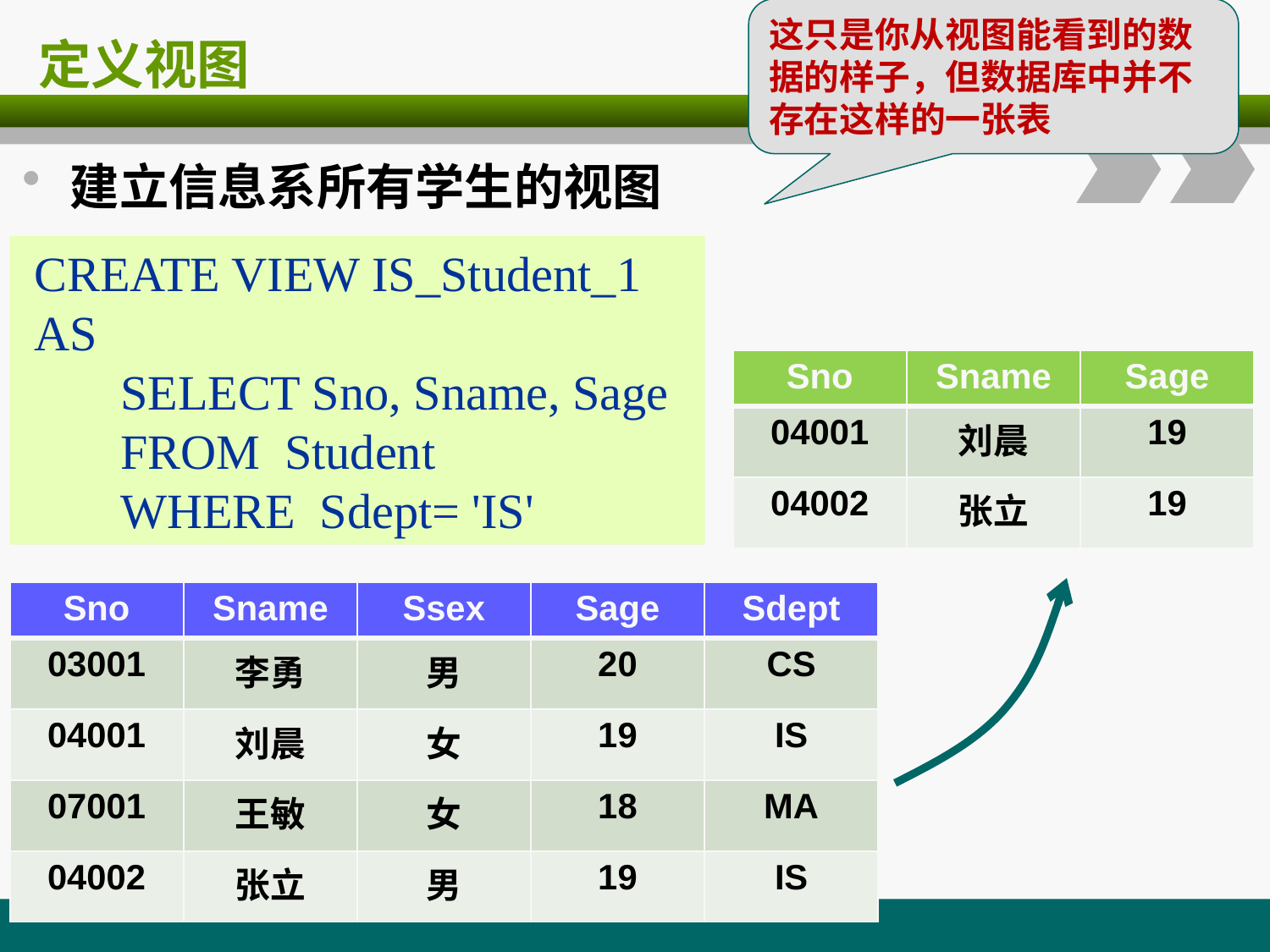

这只是你从视图能看到的数据的样子，但数据库中并不存在这样的一张表
# 定义视图
建立信息系所有学生的视图
 CREATE VIEW IS_Student_1
 AS
        SELECT Sno, Sname, Sage
        FROM  Student
        WHERE  Sdept= 'IS'
| Sno | Sname | Sage |
| --- | --- | --- |
| 04001 | 刘晨 | 19 |
| 04002 | 张立 | 19 |

| Sno | Sname | Ssex | Sage | Sdept |
| --- | --- | --- | --- | --- |
| 03001 | 李勇 | 男 | 20 | CS |
| 04001 | 刘晨 | 女 | 19 | IS |
| 07001 | 王敏 | 女 | 18 | MA |
| 04002 | 张立 | 男 | 19 | IS |